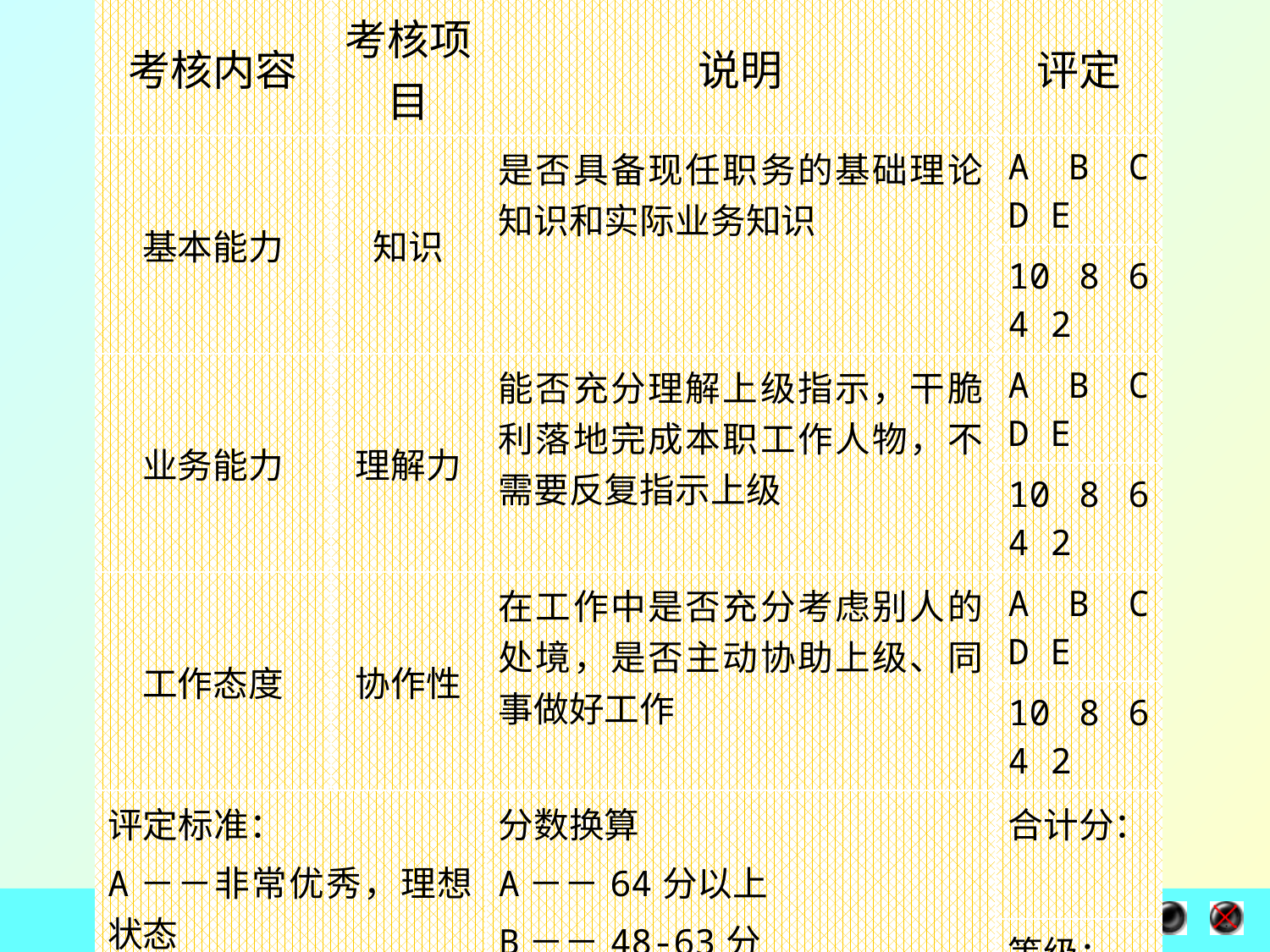

| 考核内容 | 考核项目 | 说明 | 评定 |
| --- | --- | --- | --- |
| 基本能力 | 知识 | 是否具备现任职务的基础理论知识和实际业务知识 | A B C D E |
|  |  |  | 10 8 6 4 2 |
| 业务能力 | 理解力 | 能否充分理解上级指示，干脆利落地完成本职工作人物，不需要反复指示上级 | A B C D E |
|  |  |  | 10 8 6 4 2 |
| 工作态度 | 协作性 | 在工作中是否充分考虑别人的处境，是否主动协助上级、同事做好工作 | A B C D E |
|  |  |  | 10 8 6 4 2 |
| 评定标准： A－－非常优秀，理想状态 B－－优秀，满足要求 C－－基本满足要求 D－－略有不足 E－－不满足要求 |  | 分数换算 A－－64分以上 B－－48-63分 C－－47分以下 | 合计分： |
|  |  |  | 等级： |

wangchenggang